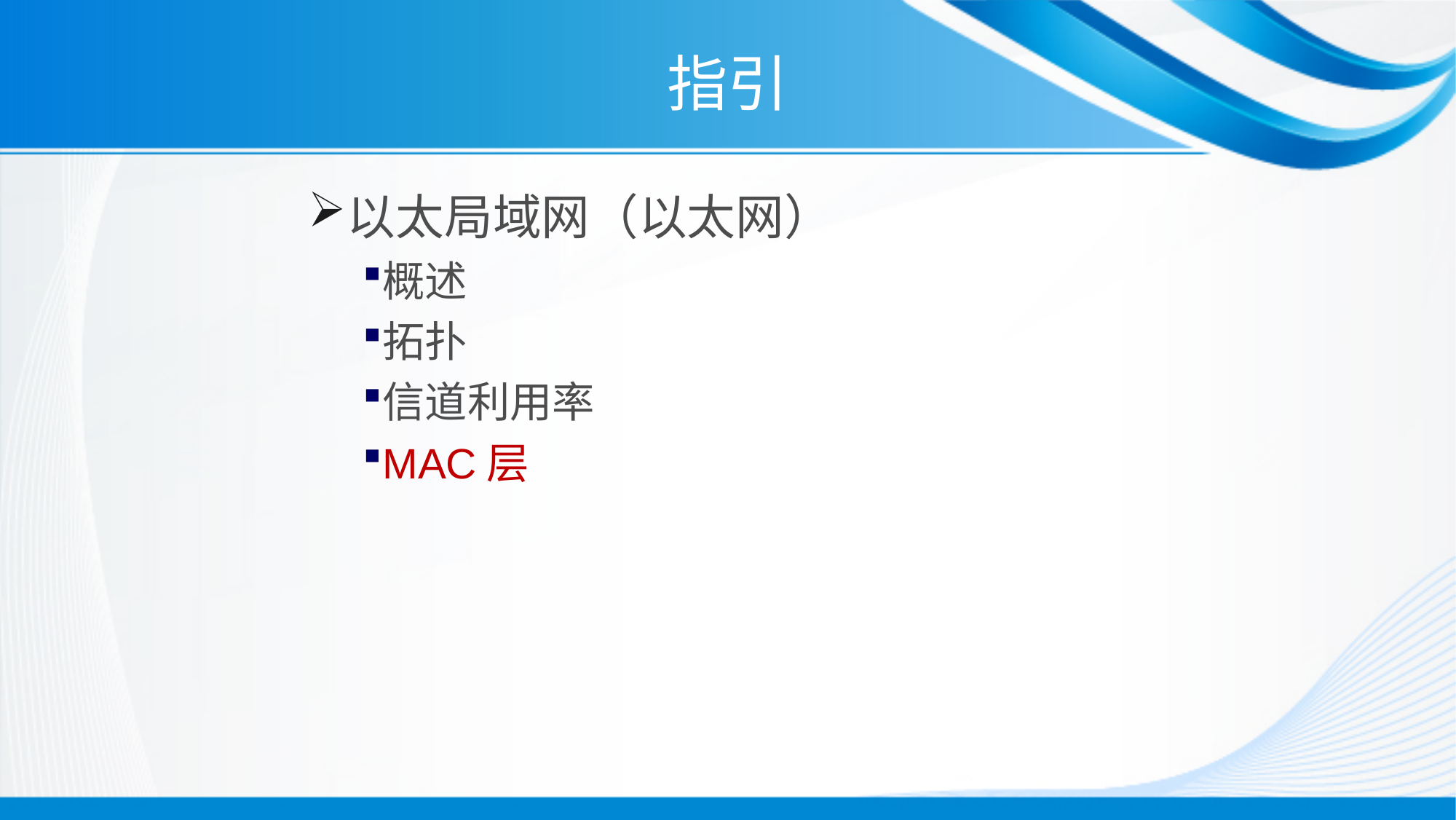

# 指引
以太局域网（以太网）
概述
拓扑
信道利用率
MAC层